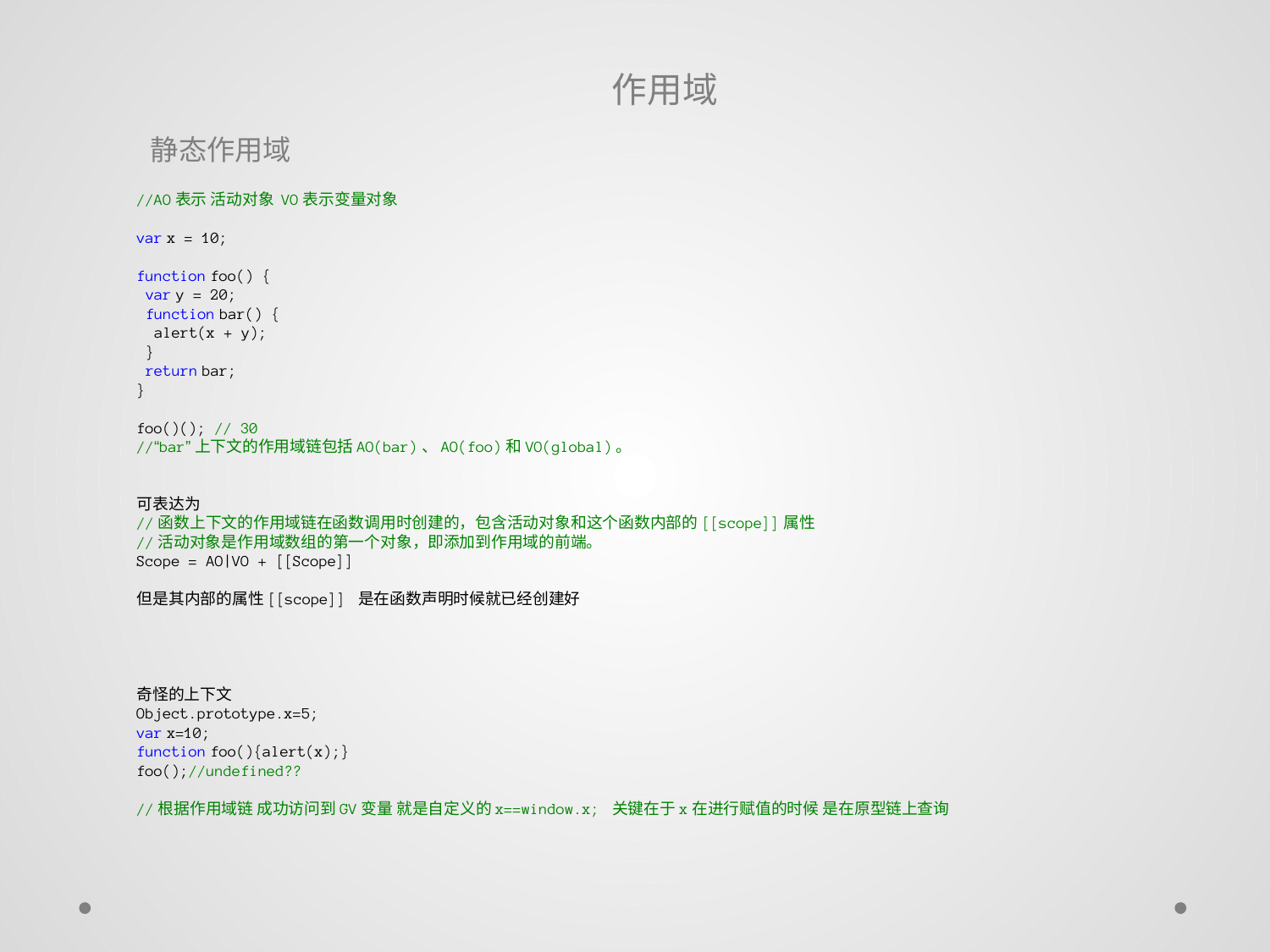

# 作用域
静态作用域
//AO表示 活动对象 VO表示变量对象

var x = 10;

function foo() {
  var y = 20;
  function bar() {
    alert(x + y);
  }
  return bar;
}

foo()(); // 30
//“bar”上下文的作用域链包括AO(bar)、AO(foo)和VO(global)。

可表达为
//函数上下文的作用域链在函数调用时创建的，包含活动对象和这个函数内部的[[scope]]属性
//活动对象是作用域数组的第一个对象，即添加到作用域的前端。
Scope = AO|VO + [[Scope]]

但是其内部的属性[[scope]] 是在函数声明时候就已经创建好

奇怪的上下文
Object.prototype.x=5;
var x=10;
function foo(){alert(x);}
foo();//undefined??

//根据作用域链 成功访问到GV变量 就是自定义的x==window.x; 关键在于x在进行赋值的时候 是在原型链上查询